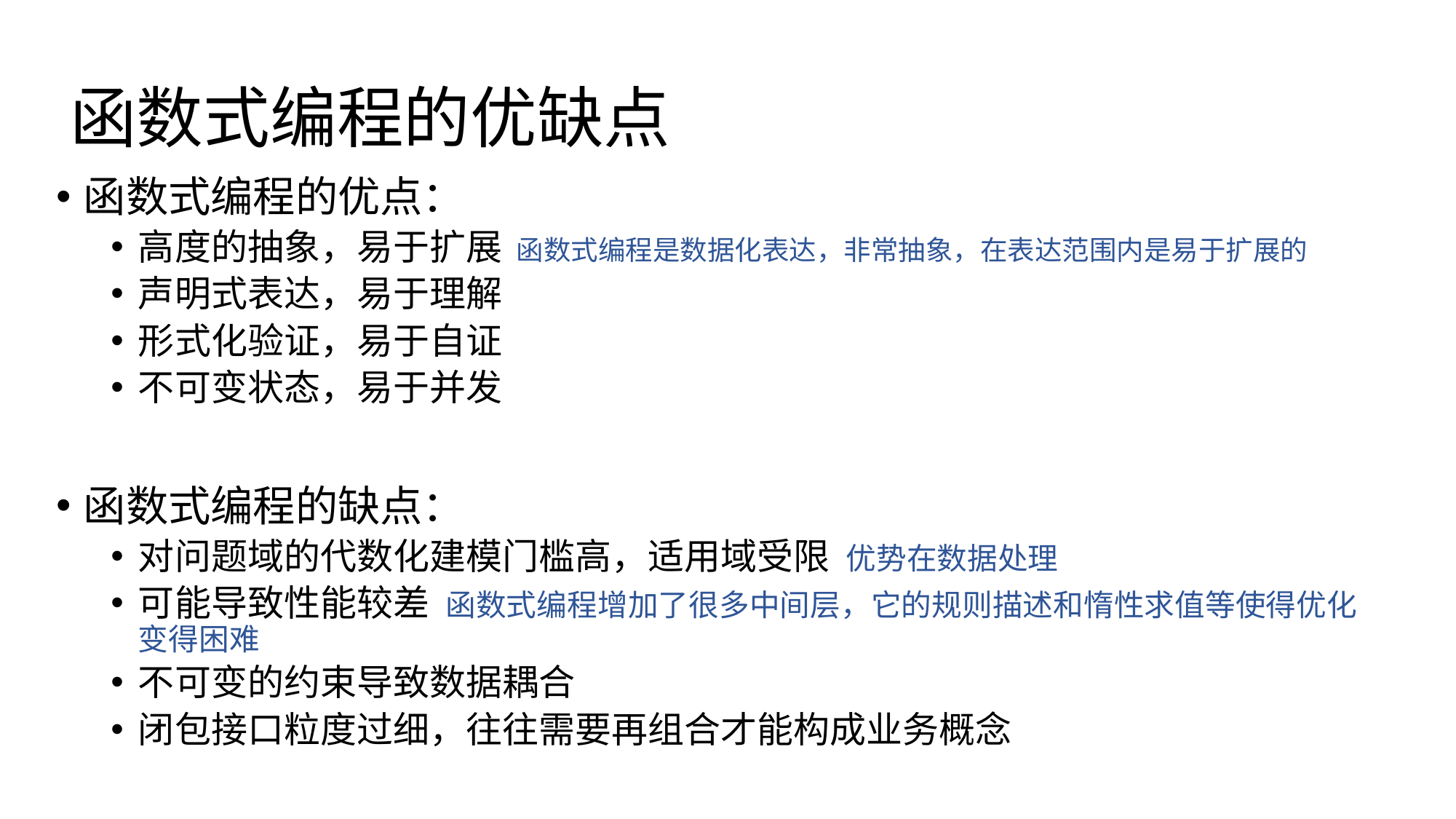

# 函数式编程的优缺点
函数式编程的优点：
高度的抽象，易于扩展  函数式编程是数据化表达，非常抽象，在表达范围内是易于扩展的
声明式表达，易于理解
形式化验证，易于自证
不可变状态，易于并发

函数式编程的缺点：
对问题域的代数化建模门槛高，适用域受限  优势在数据处理
可能导致性能较差  函数式编程增加了很多中间层，它的规则描述和惰性求值等使得优化变得困难
不可变的约束导致数据耦合
闭包接口粒度过细，往往需要再组合才能构成业务概念